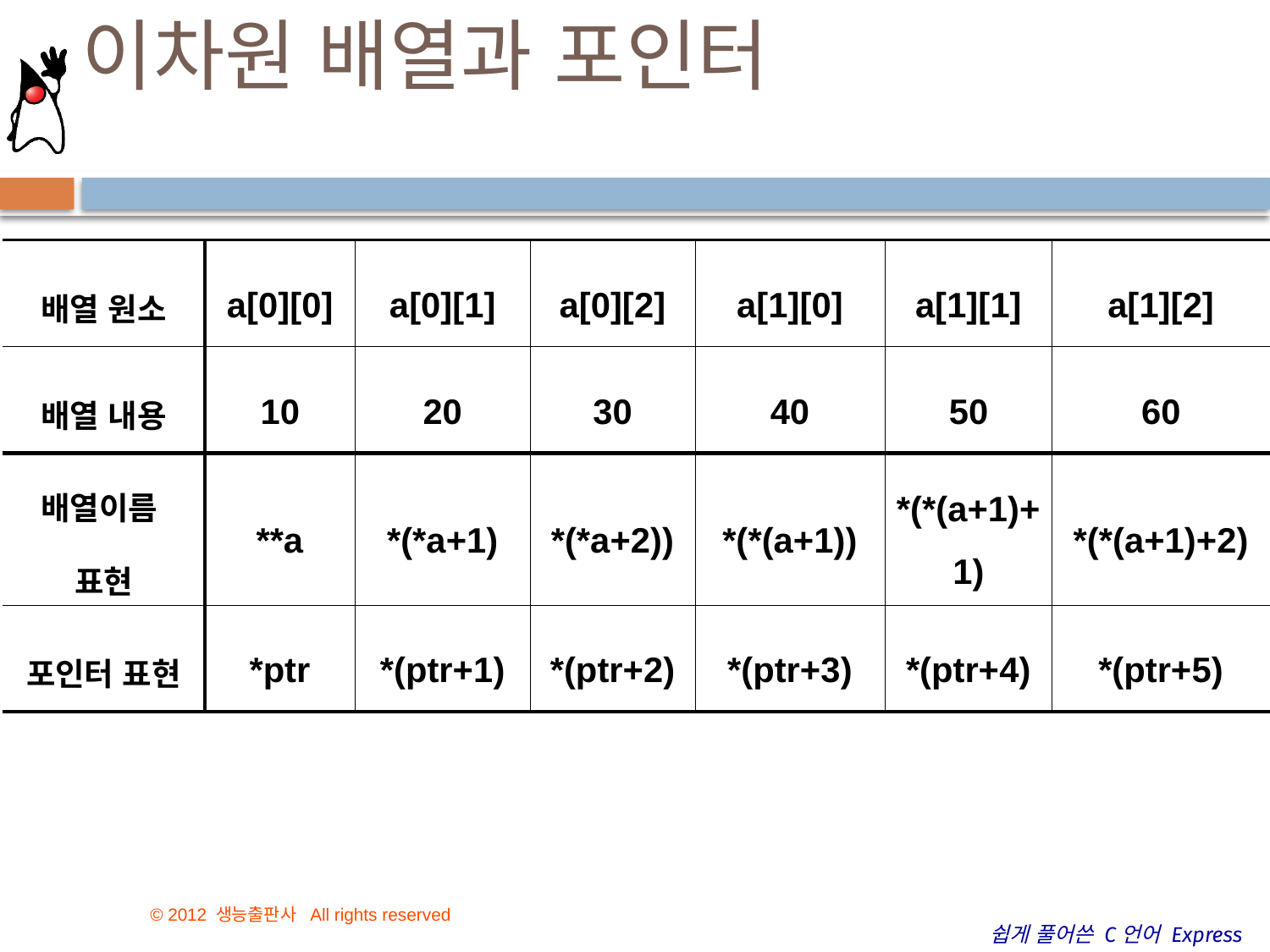

# 이차원 배열과 포인터
| 배열 원소 | a[0][0] | a[0][1] | a[0][2] | a[1][0] | a[1][1] | a[1][2] |
| --- | --- | --- | --- | --- | --- | --- |
| 배열 내용 | 10 | 20 | 30 | 40 | 50 | 60 |
| 배열이름 표현 | \*\*a | \*(\*a+1) | \*(\*a+2)) | \*(\*(a+1)) | \*(\*(a+1)+1) | \*(\*(a+1)+2) |
| 포인터 표현 | \*ptr | \*(ptr+1) | \*(ptr+2) | \*(ptr+3) | \*(ptr+4) | \*(ptr+5) |